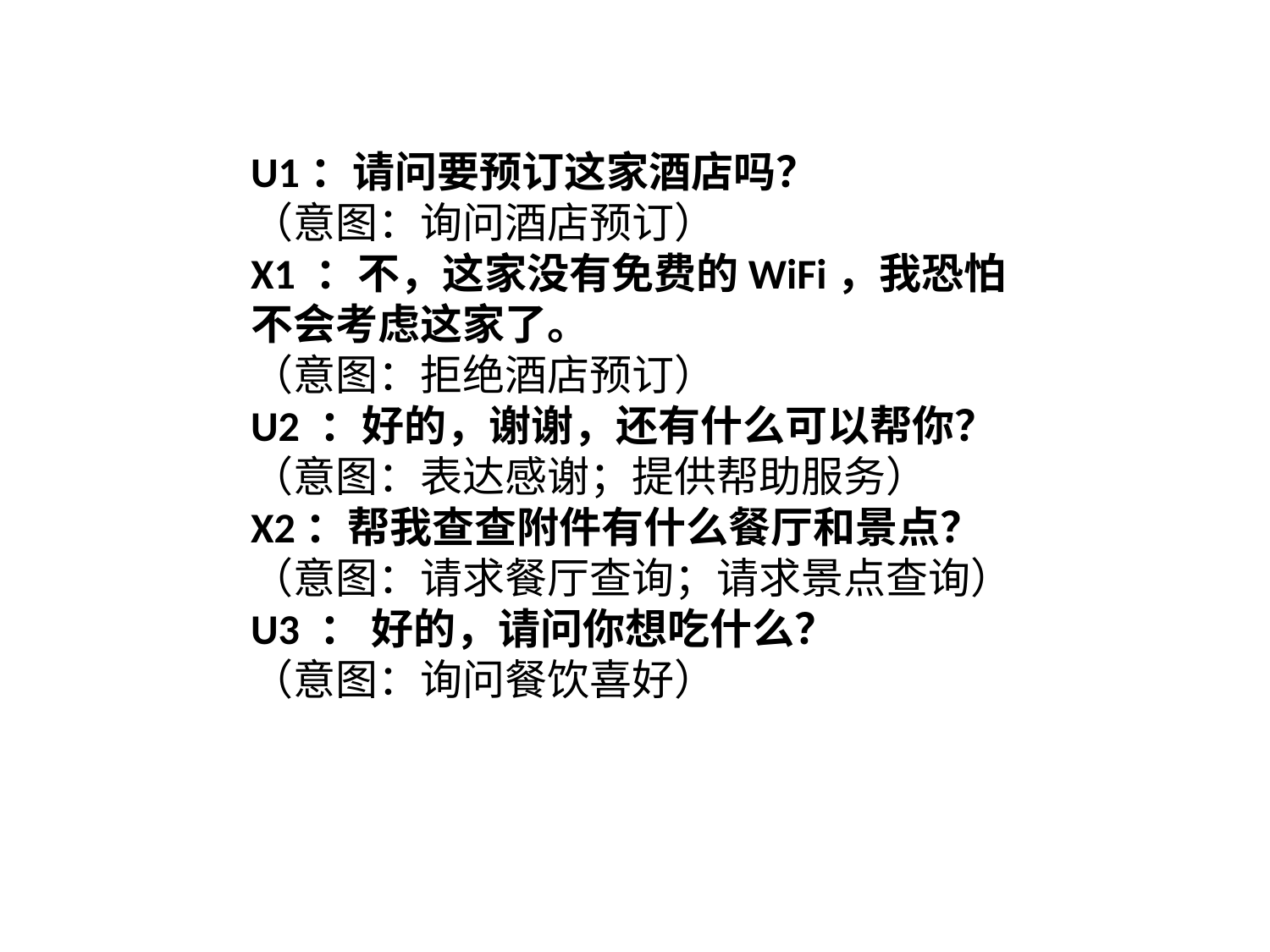

U1：请问要预订这家酒店吗？
（意图：询问酒店预订）
X1 ：不，这家没有免费的WiFi，我恐怕不会考虑这家了。
（意图：拒绝酒店预订）
U2 ：好的，谢谢，还有什么可以帮你？
（意图：表达感谢；提供帮助服务）
X2：帮我查查附件有什么餐厅和景点？
（意图：请求餐厅查询；请求景点查询）
U3 ： 好的，请问你想吃什么？
（意图：询问餐饮喜好）